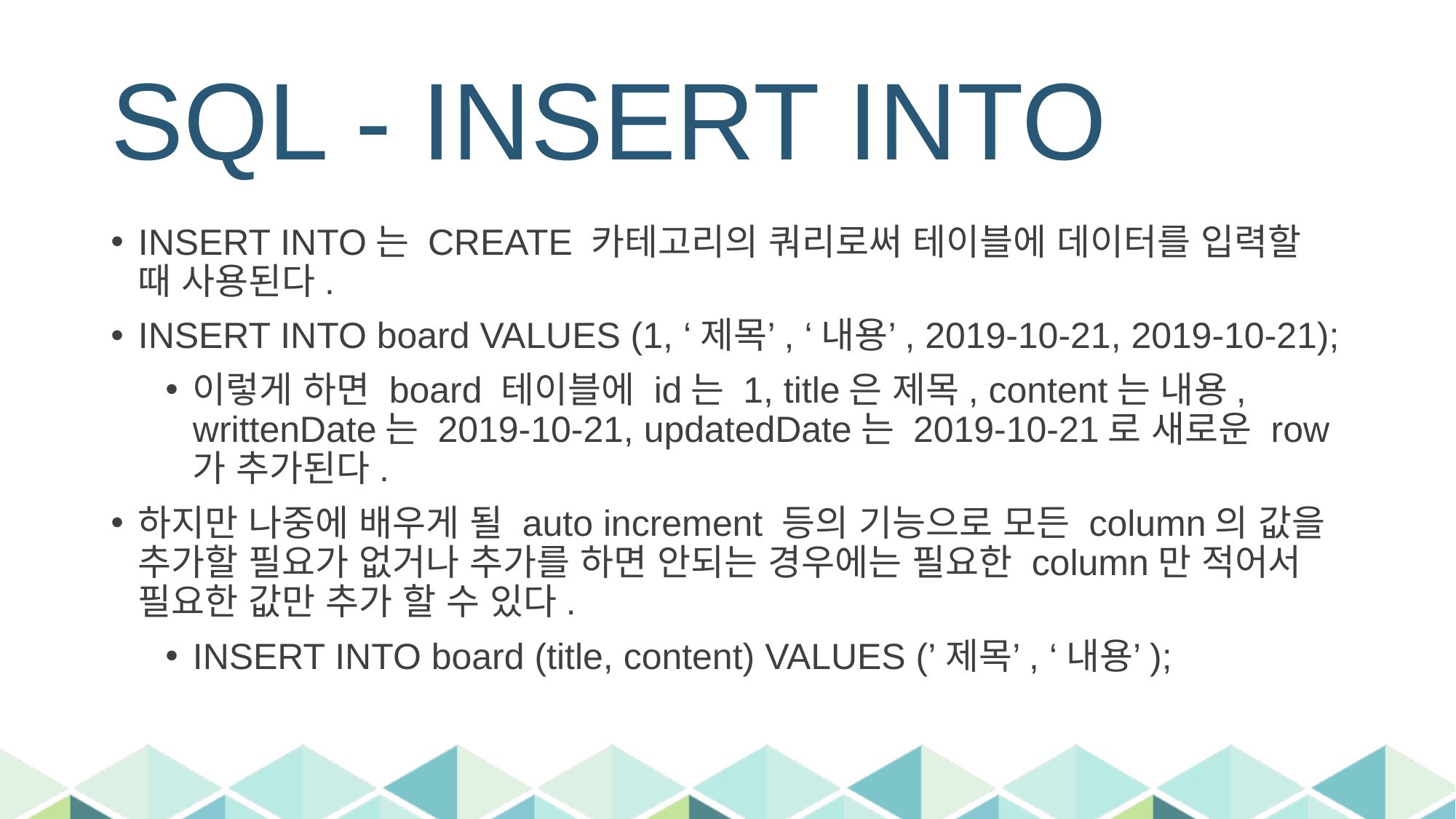

# SQL - INSERT INTO
INSERT INTO는 CREATE 카테고리의 쿼리로써 테이블에 데이터를 입력할 때 사용된다.
INSERT INTO board VALUES (1, ‘제목’, ‘내용’, 2019-10-21, 2019-10-21);
이렇게 하면 board 테이블에 id는 1, title은 제목, content는 내용, writtenDate는 2019-10-21, updatedDate는 2019-10-21로 새로운 row가 추가된다.
하지만 나중에 배우게 될 auto increment 등의 기능으로 모든 column의 값을 추가할 필요가 없거나 추가를 하면 안되는 경우에는 필요한 column만 적어서 필요한 값만 추가 할 수 있다.
INSERT INTO board (title, content) VALUES (’제목’, ‘내용’);